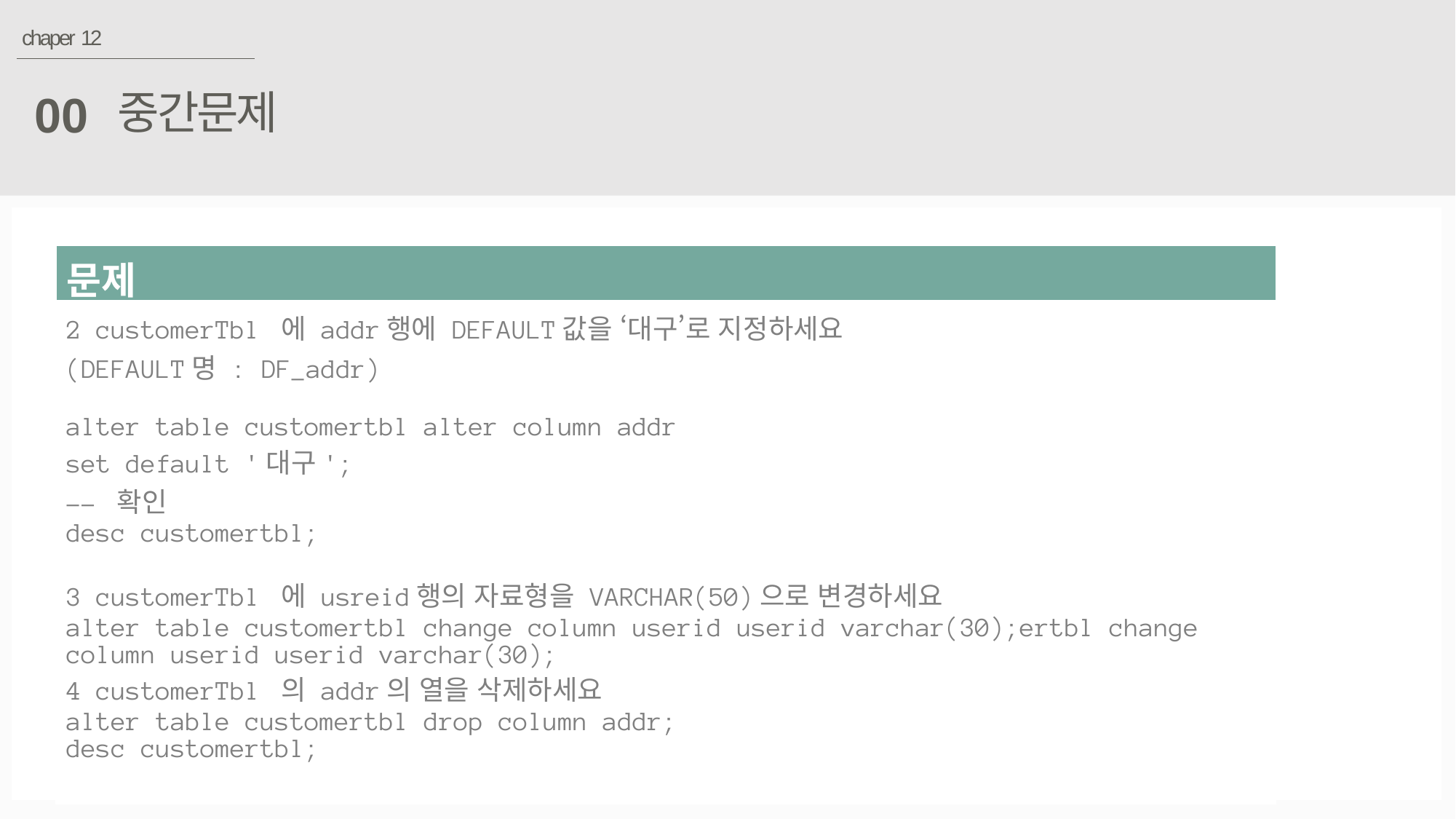

chaper  12
중간문제
00

| 문제 |
| --- |
| 2 customerTbl 에 addr행에 DEFAULT값을 ‘대구’로 지정하세요 (DEFAULT명 : DF\_addr) alter table customertbl alter column addr set default '대구'; -- 확인 desc customertbl; 3 customerTbl 에 usreid행의 자료형을 VARCHAR(50)으로 변경하세요 alter table customertbl change column userid userid varchar(30);ertbl change column userid userid varchar(30); 4 customerTbl 의 addr의 열을 삭제하세요 alter table customertbl drop column addr; desc customertbl; |